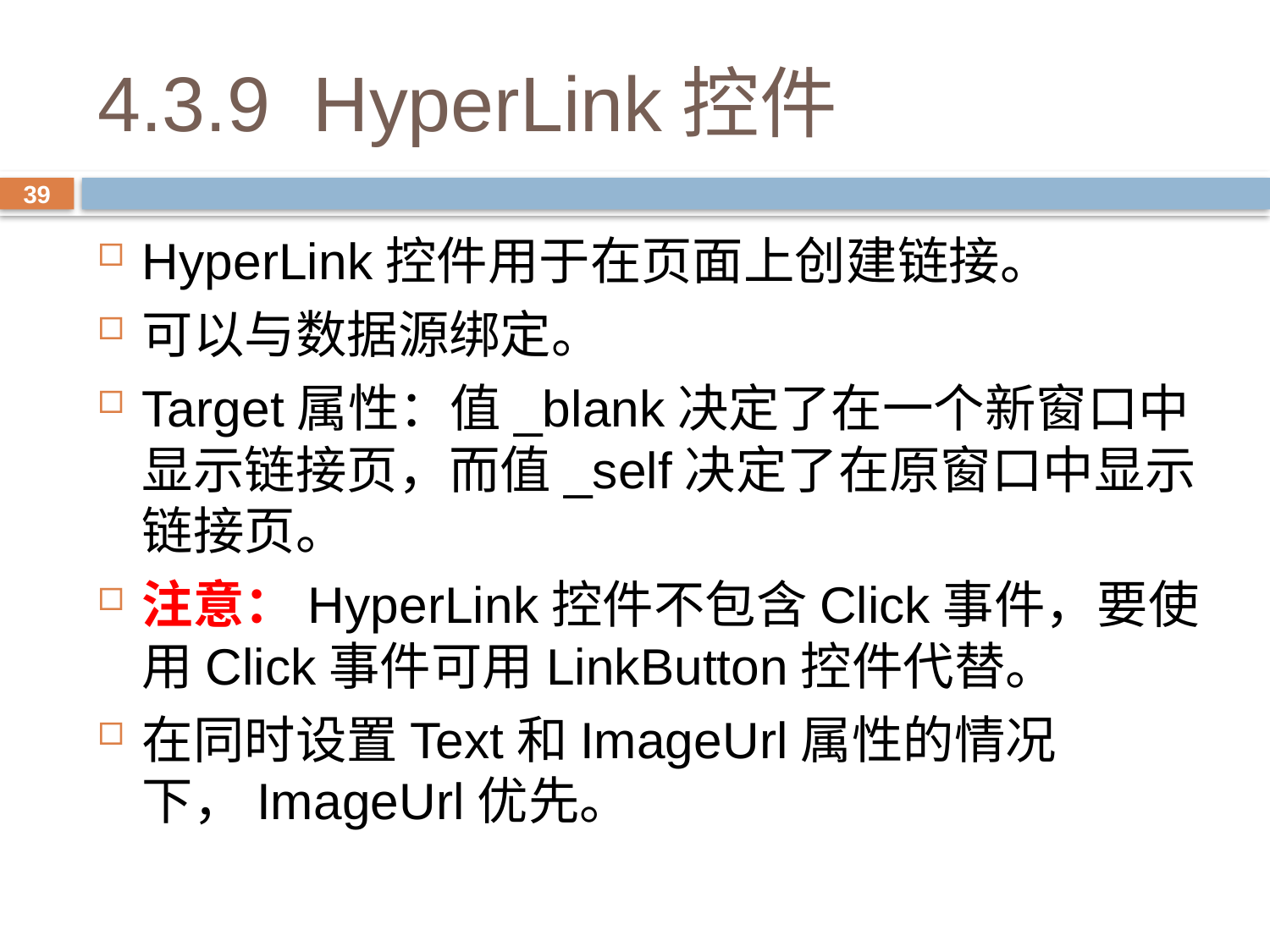

# 4.3.9  HyperLink控件
39
HyperLink控件用于在页面上创建链接。
可以与数据源绑定。
Target属性：值_blank决定了在一个新窗口中显示链接页，而值_self决定了在原窗口中显示链接页。
注意：HyperLink控件不包含Click事件，要使用Click事件可用LinkButton控件代替。
在同时设置Text和ImageUrl属性的情况下，ImageUrl优先。